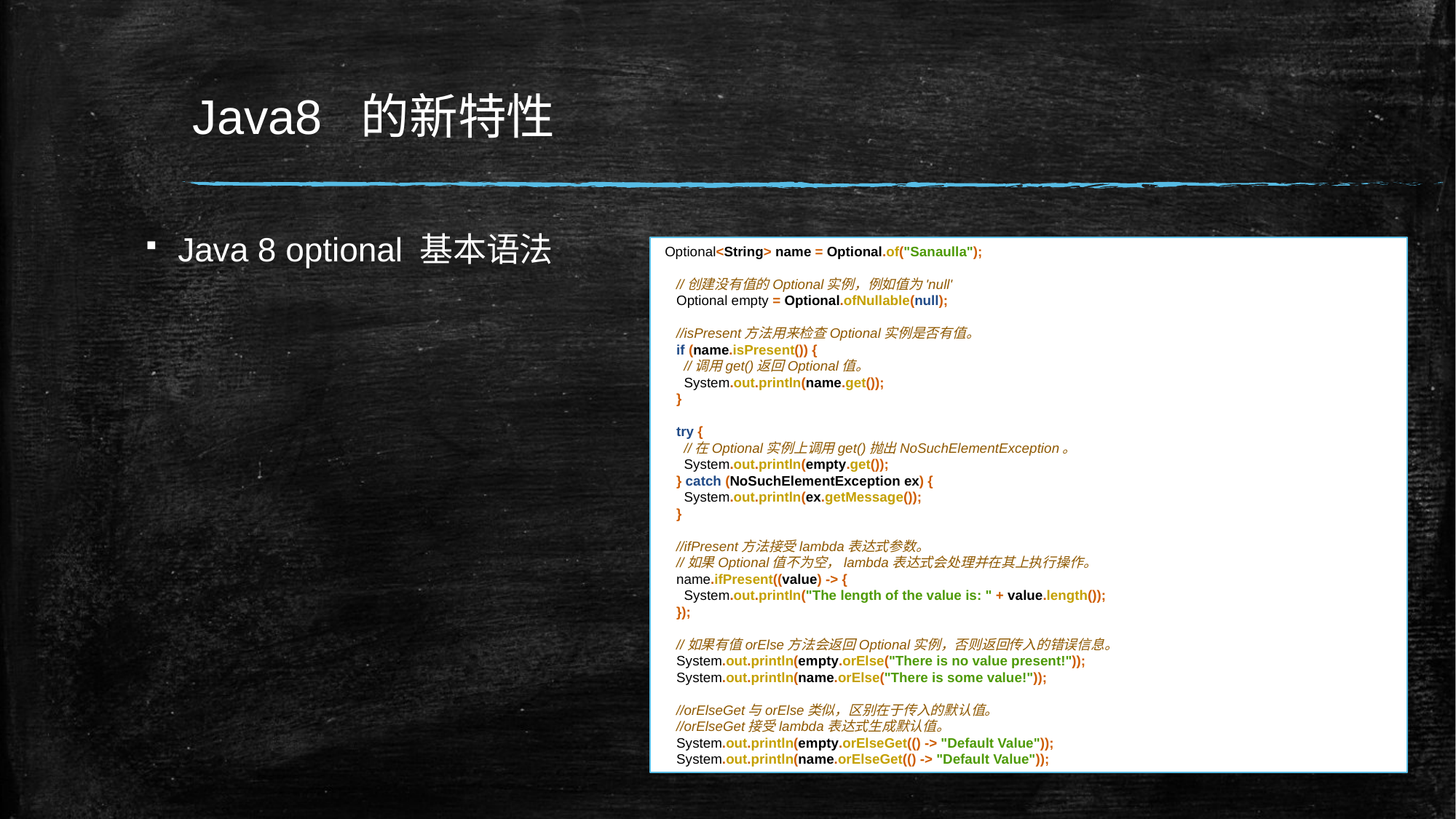

# Java8  的新特性
Java 8 optional 基本语法
 Optional<String> name = Optional.of("Sanaulla");

    //创建没有值的Optional实例，例如值为'null'
    Optional empty = Optional.ofNullable(null);

    //isPresent方法用来检查Optional实例是否有值。
    if (name.isPresent()) {
      //调用get()返回Optional值。
      System.out.println(name.get());
    }

    try {
      //在Optional实例上调用get()抛出NoSuchElementException。
      System.out.println(empty.get());
    } catch (NoSuchElementException ex) {
      System.out.println(ex.getMessage());
    }

    //ifPresent方法接受lambda表达式参数。
    //如果Optional值不为空，lambda表达式会处理并在其上执行操作。
    name.ifPresent((value) -> {
      System.out.println("The length of the value is: " + value.length());
    });

    //如果有值orElse方法会返回Optional实例，否则返回传入的错误信息。
    System.out.println(empty.orElse("There is no value present!"));
    System.out.println(name.orElse("There is some value!"));

    //orElseGet与orElse类似，区别在于传入的默认值。
    //orElseGet接受lambda表达式生成默认值。
    System.out.println(empty.orElseGet(() -> "Default Value"));
    System.out.println(name.orElseGet(() -> "Default Value"));